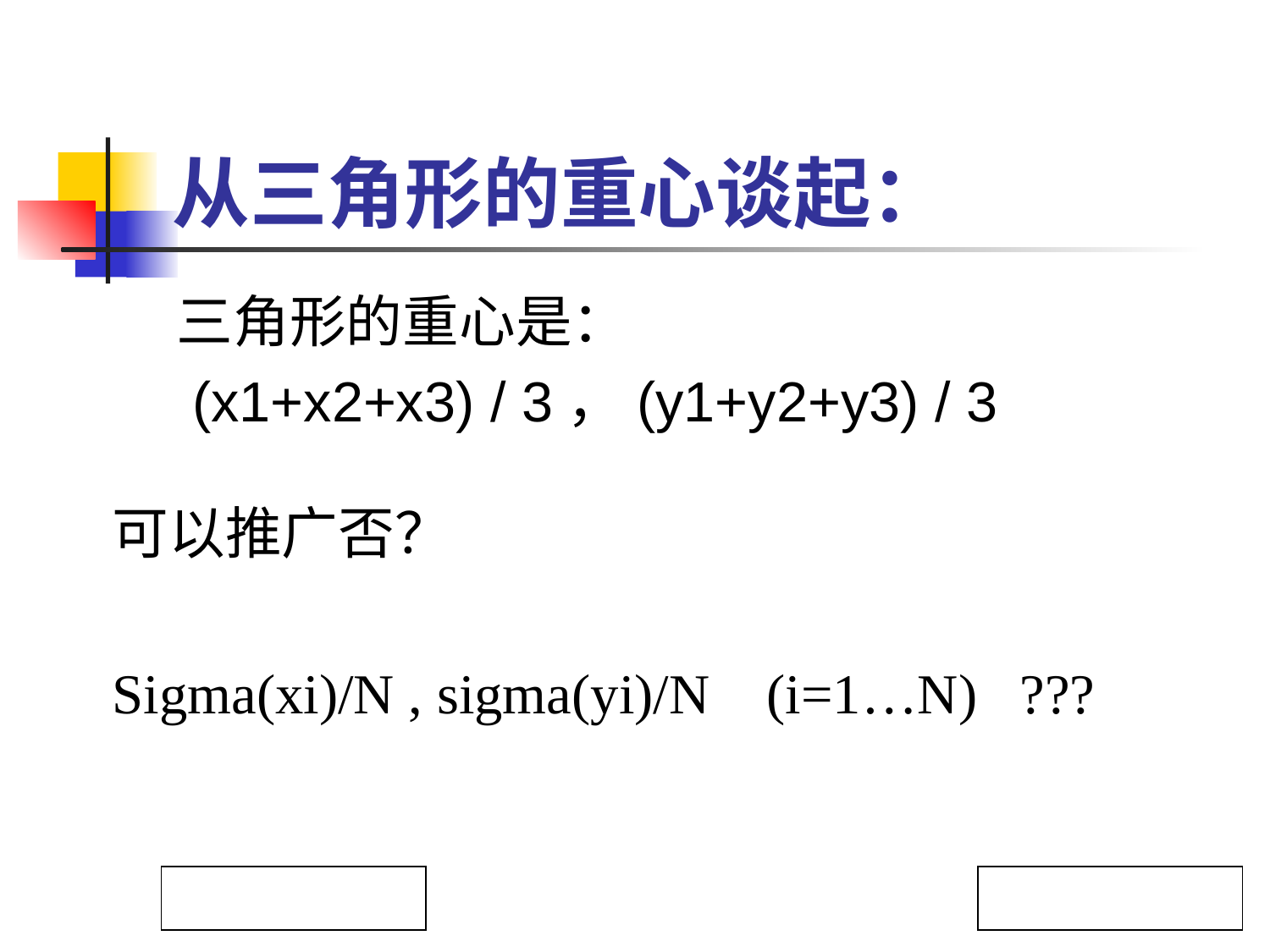

# 从三角形的重心谈起：
三角形的重心是：
 (x1+x2+x3) / 3，(y1+y2+y3) / 3

可以推广否？
Sigma(xi)/N , sigma(yi)/N    (i=1…N)   ???

32